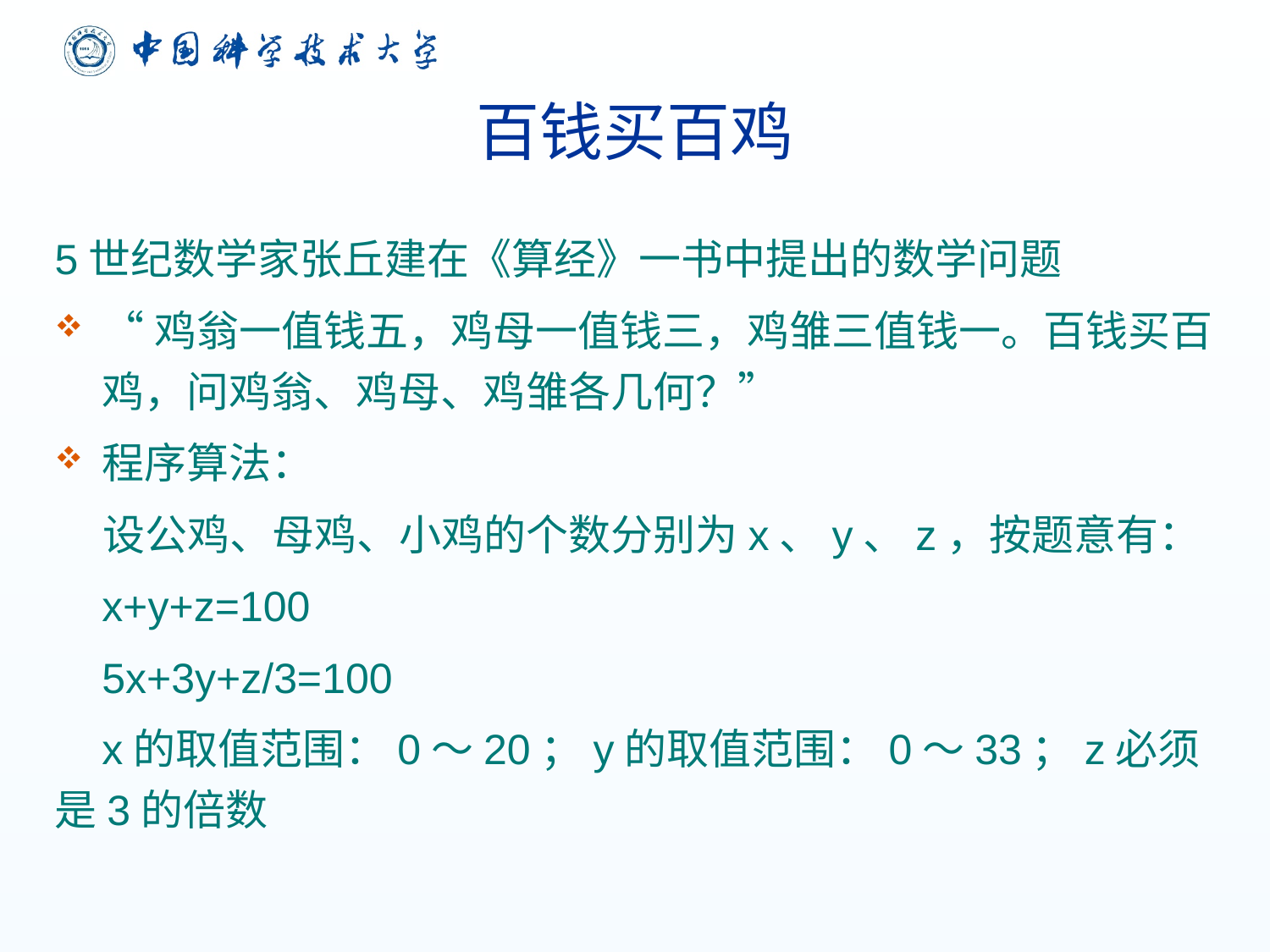

# 百钱买百鸡
5世纪数学家张丘建在《算经》一书中提出的数学问题
“鸡翁一值钱五，鸡母一值钱三，鸡雏三值钱一。百钱买百鸡，问鸡翁、鸡母、鸡雏各几何？”
程序算法：
    设公鸡、母鸡、小鸡的个数分别为x、y、z，按题意有：
    x+y+z=100
    5x+3y+z/3=100
    x的取值范围：0～20；y的取值范围：0～33；z必须是3的倍数